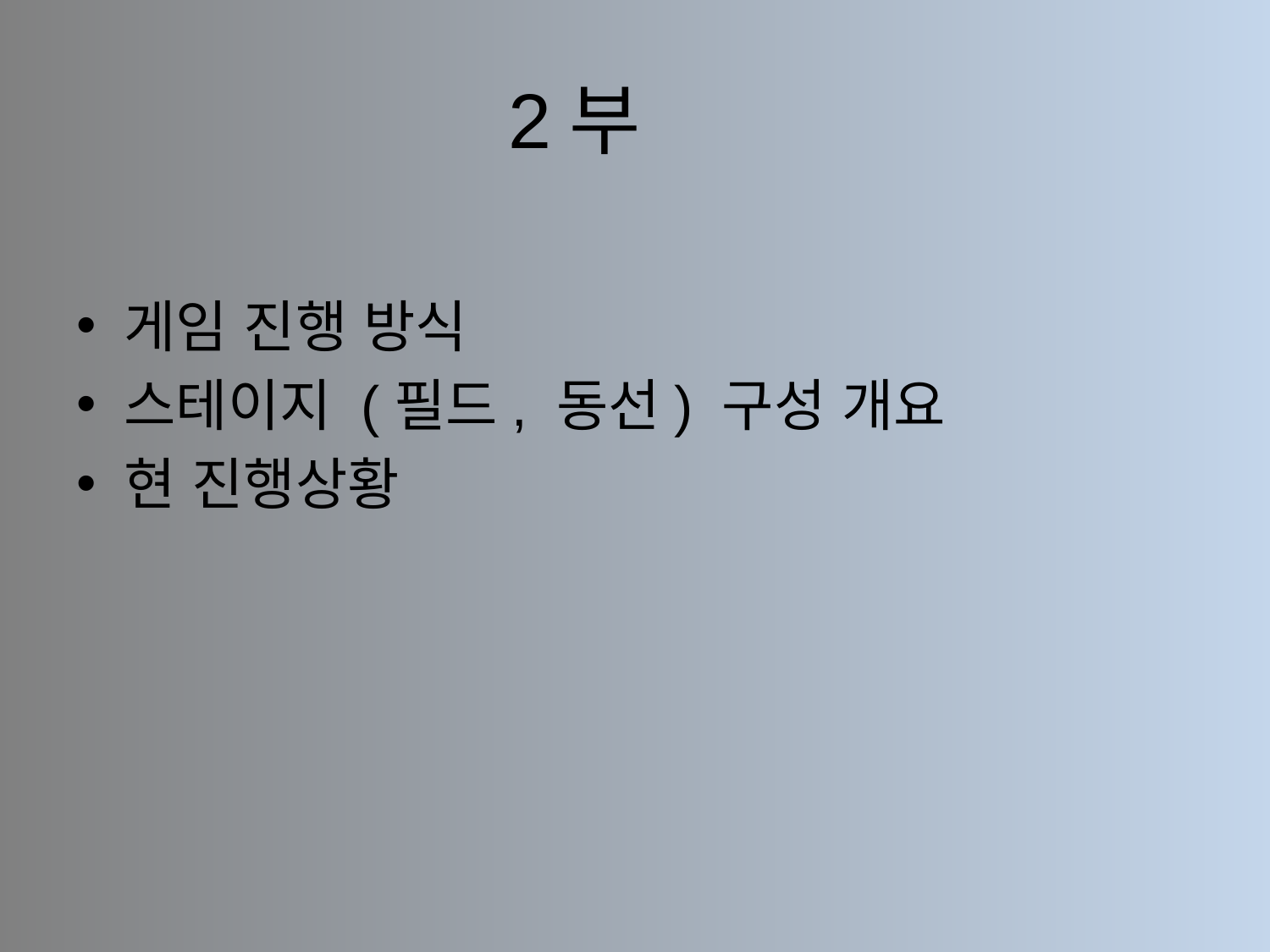

# 2부

게임 진행 방식
스테이지 (필드, 동선) 구성 개요
현 진행상황